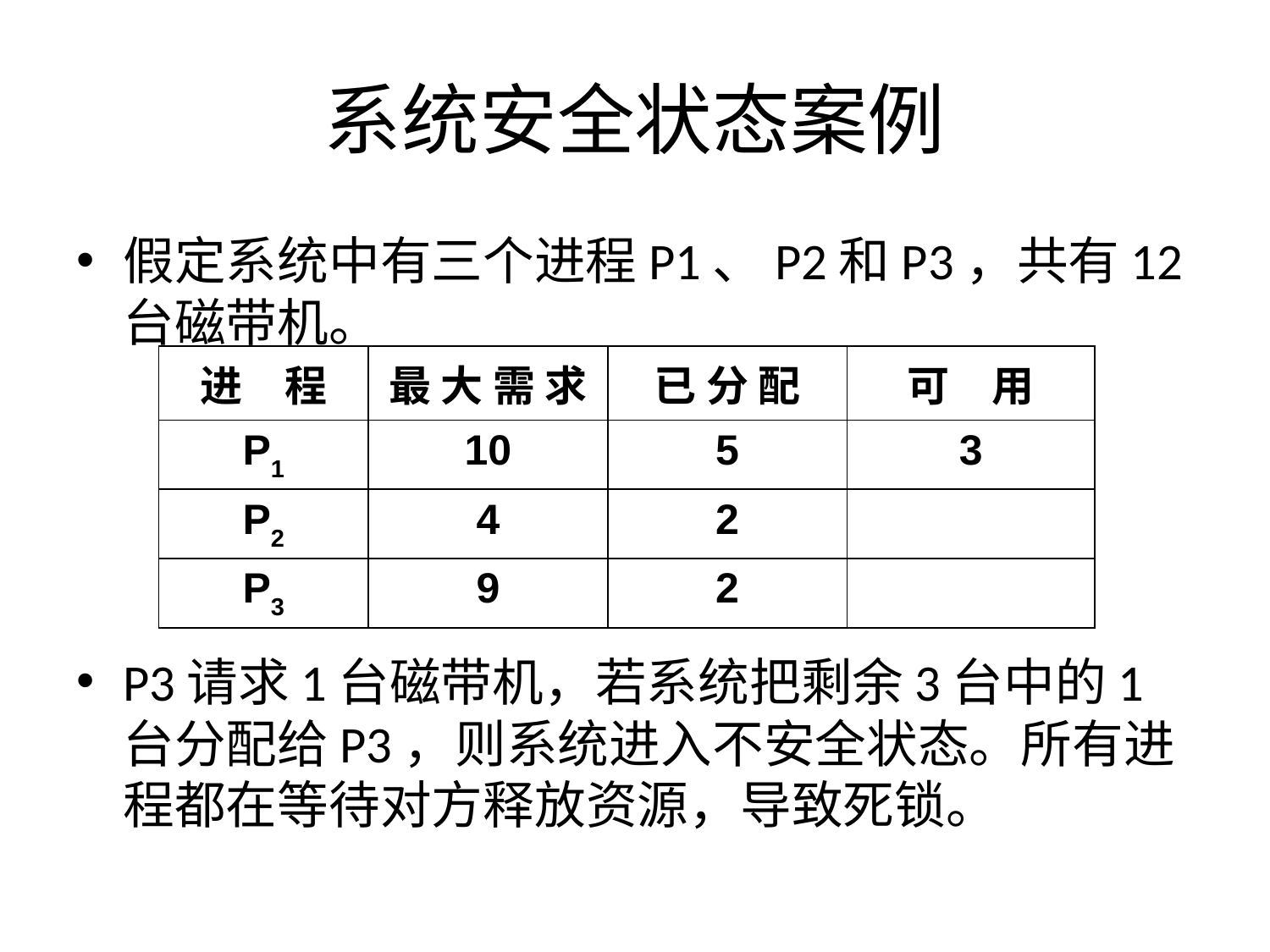

# 系统安全状态案例
假定系统中有三个进程P1、P2和P3，共有12台磁带机。

P3请求1台磁带机，若系统把剩余3台中的1台分配给P3，则系统进入不安全状态。所有进程都在等待对方释放资源，导致死锁。

| 进　程 | 最 大 需 求 | 已 分 配 | 可　用 |
| --- | --- | --- | --- |
| P1 | 10 | 5 | 3 |
| P2 | 4 | 2 |  |
| P3 | 9 | 2 |  |